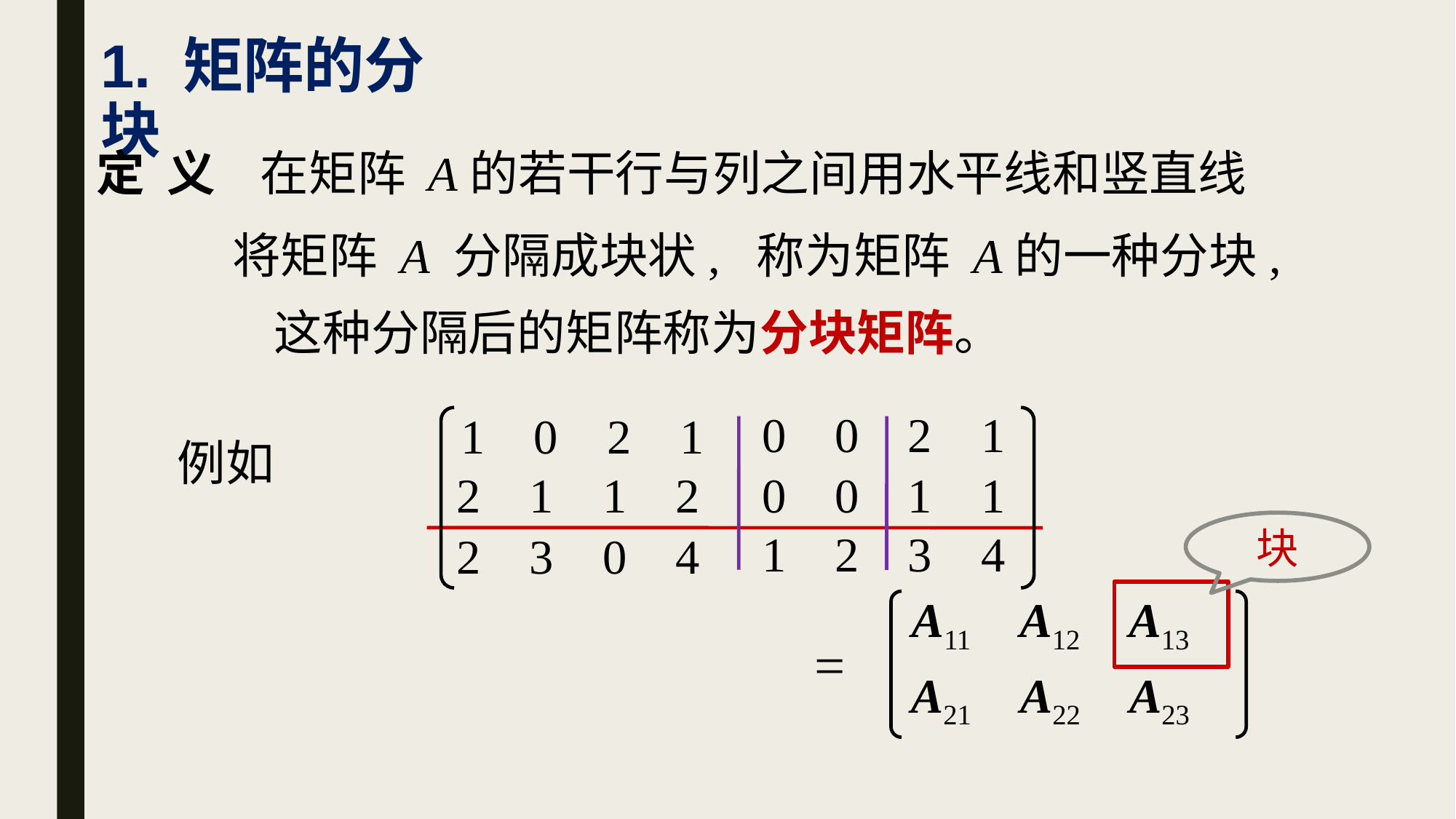

# 1. 矩阵的分块
定  义    在矩阵 A的若干行与列之间用水平线和竖直线
将矩阵 A 分隔成块状,  称为矩阵 A的一种分块,
这种分隔后的矩阵称为分块矩阵。
0    0    2    1
1    0    2    1

例如
 2    1    1    2
0    0    1    1
块
1    2    3    4
 2    3    0    4

A11    A12    A13

=
A21    A22    A23